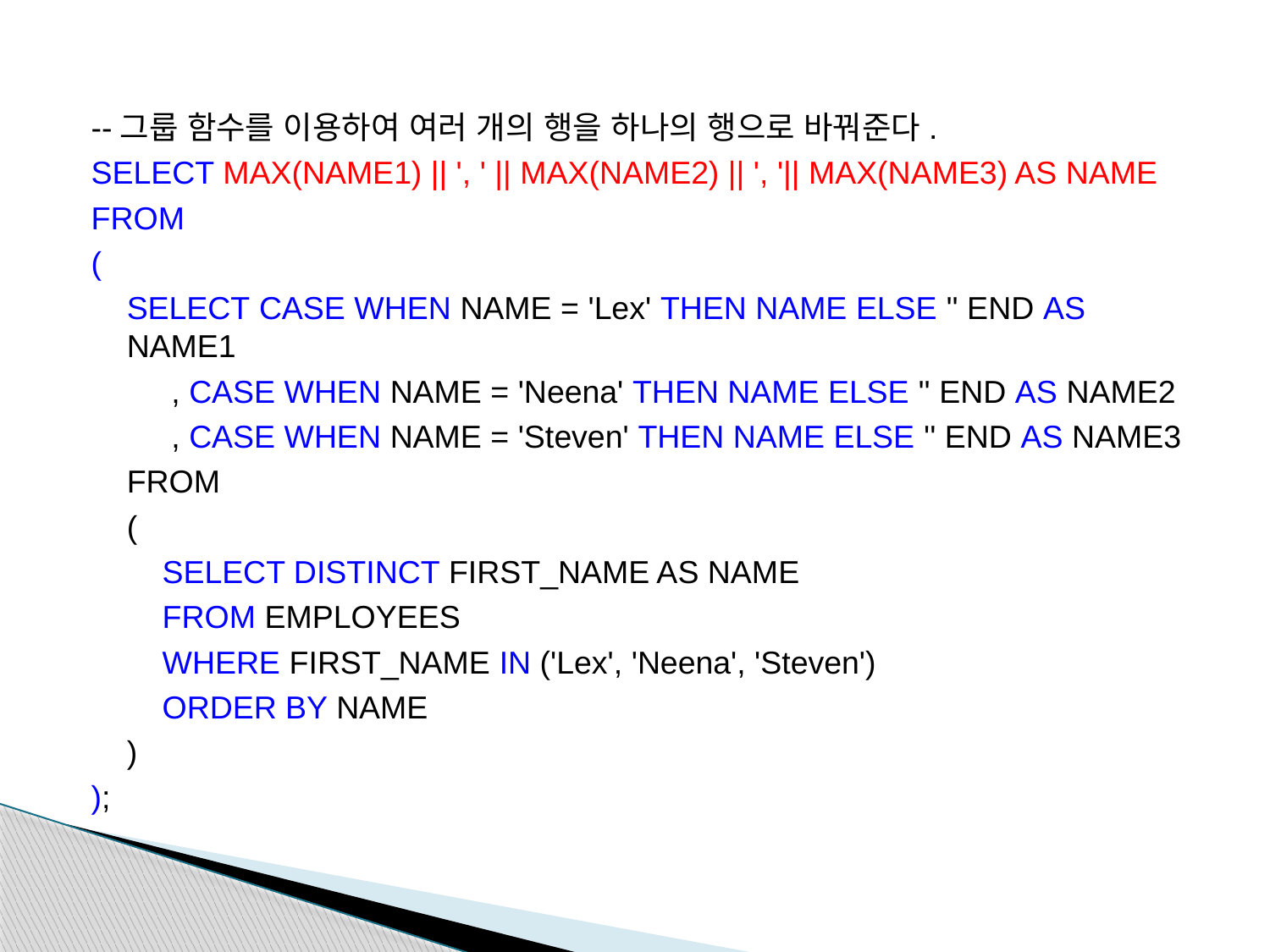

--그룹 함수를 이용하여 여러 개의 행을 하나의 행으로 바꿔준다.
SELECT MAX(NAME1) || ', ' || MAX(NAME2) || ', '|| MAX(NAME3) AS NAME
FROM
(
    SELECT CASE WHEN NAME = 'Lex' THEN NAME ELSE '' END AS NAME1
         , CASE WHEN NAME = 'Neena' THEN NAME ELSE '' END AS NAME2
         , CASE WHEN NAME = 'Steven' THEN NAME ELSE '' END AS NAME3
    FROM
    (
        SELECT DISTINCT FIRST_NAME AS NAME
        FROM EMPLOYEES
        WHERE FIRST_NAME IN ('Lex', 'Neena', 'Steven')
        ORDER BY NAME
    )
);